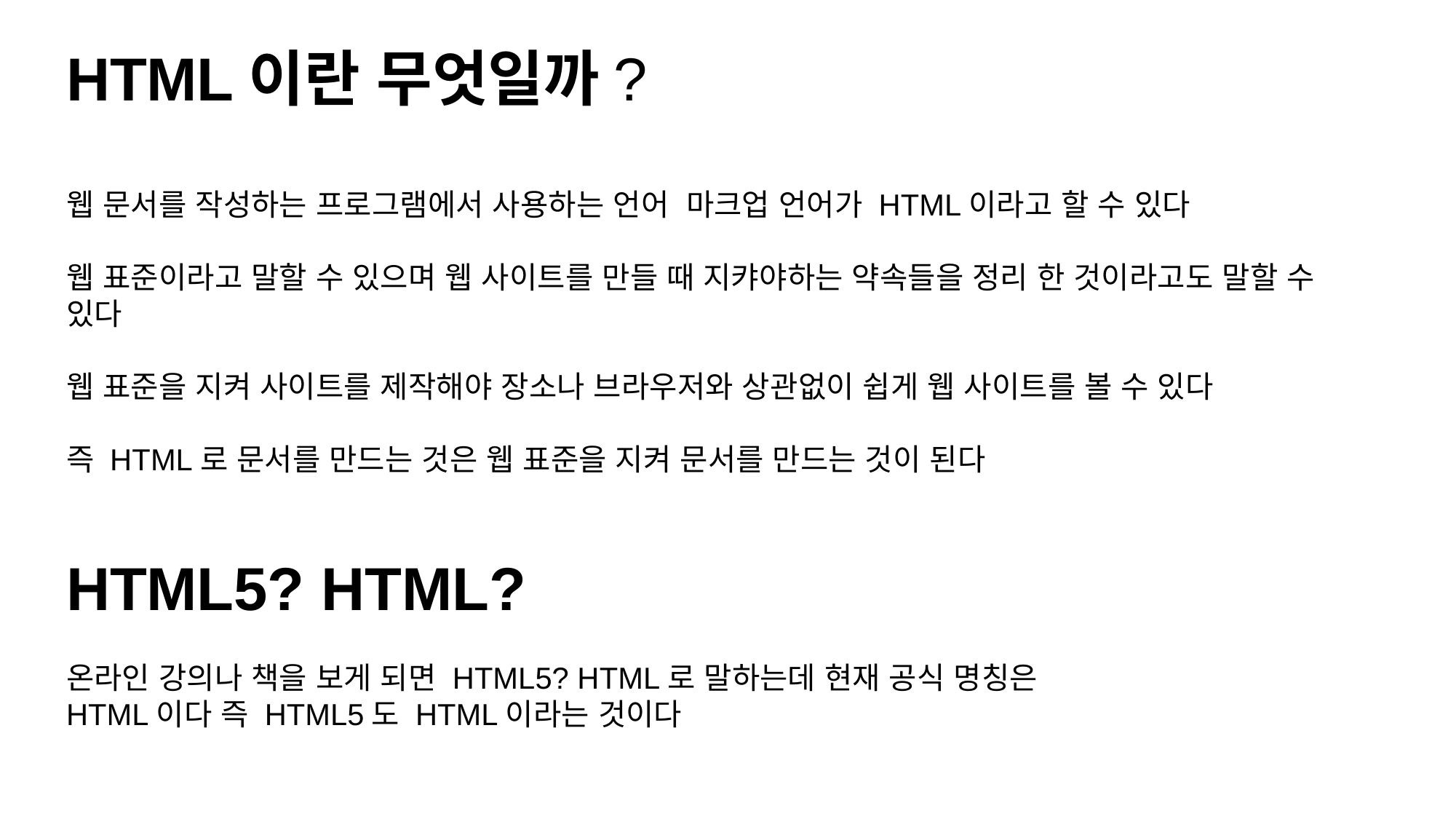

HTML이란 무엇일까?

웹 문서를 작성하는 프로그램에서 사용하는 언어  마크업 언어가 HTML이라고 할 수 있다

웹 표준이라고 말할 수 있으며 웹 사이트를 만들 때 지캬야하는 약속들을 정리 한 것이라고도 말할 수 있다

웹 표준을 지켜 사이트를 제작해야 장소나 브라우저와 상관없이 쉽게 웹 사이트를 볼 수 있다

즉 HTML로 문서를 만드는 것은 웹 표준을 지켜 문서를 만드는 것이 된다

HTML5? HTML?

온라인 강의나 책을 보게 되면 HTML5? HTML로 말하는데 현재 공식 명칭은
HTML이다 즉 HTML5도 HTML이라는 것이다